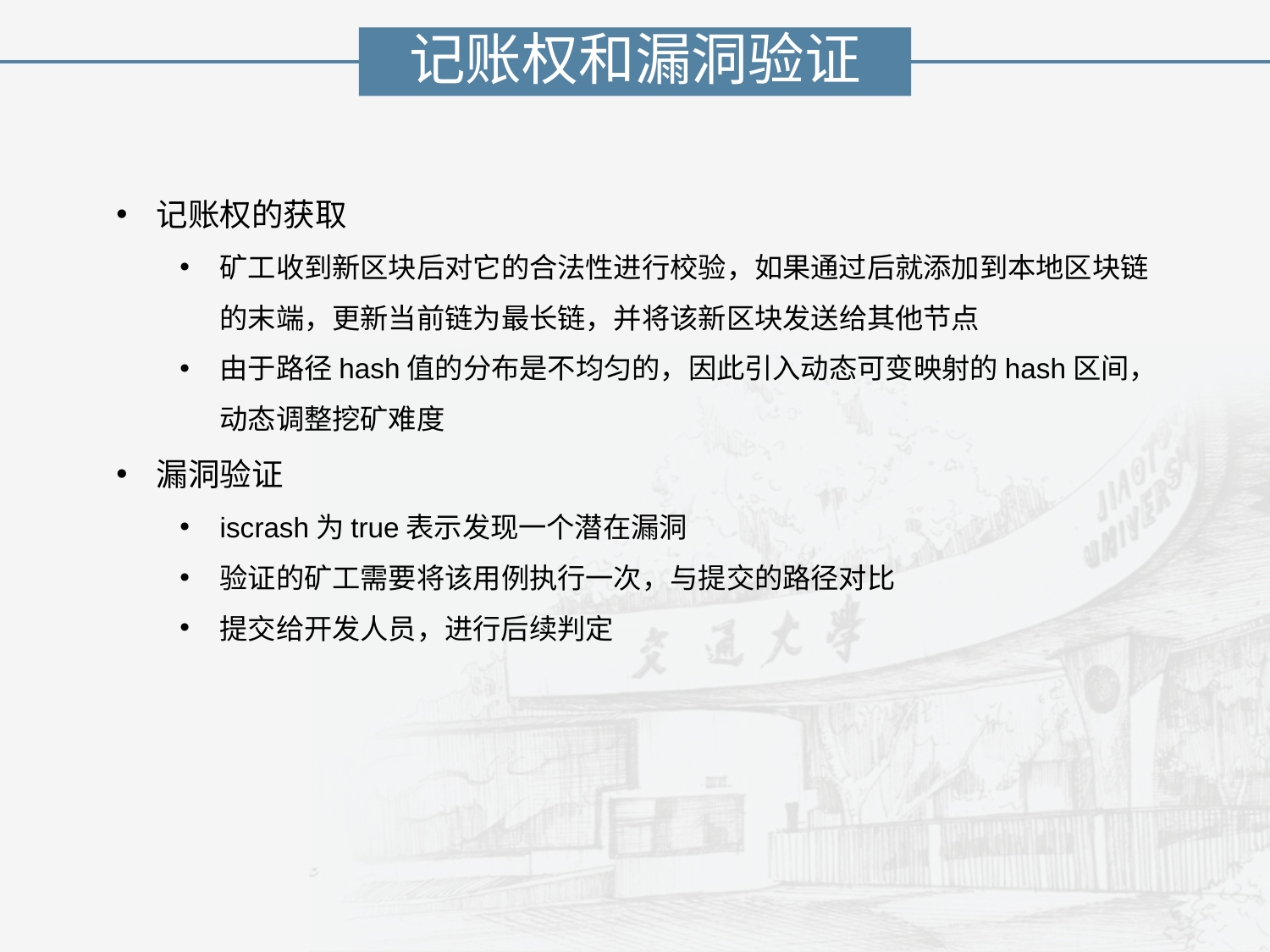

记账权和漏洞验证
记账权的获取
矿工收到新区块后对它的合法性进行校验，如果通过后就添加到本地区块链的末端，更新当前链为最长链，并将该新区块发送给其他节点
由于路径hash值的分布是不均匀的，因此引入动态可变映射的hash区间，动态调整挖矿难度
漏洞验证
iscrash为true表示发现一个潜在漏洞
验证的矿工需要将该用例执行一次，与提交的路径对比
提交给开发人员，进行后续判定